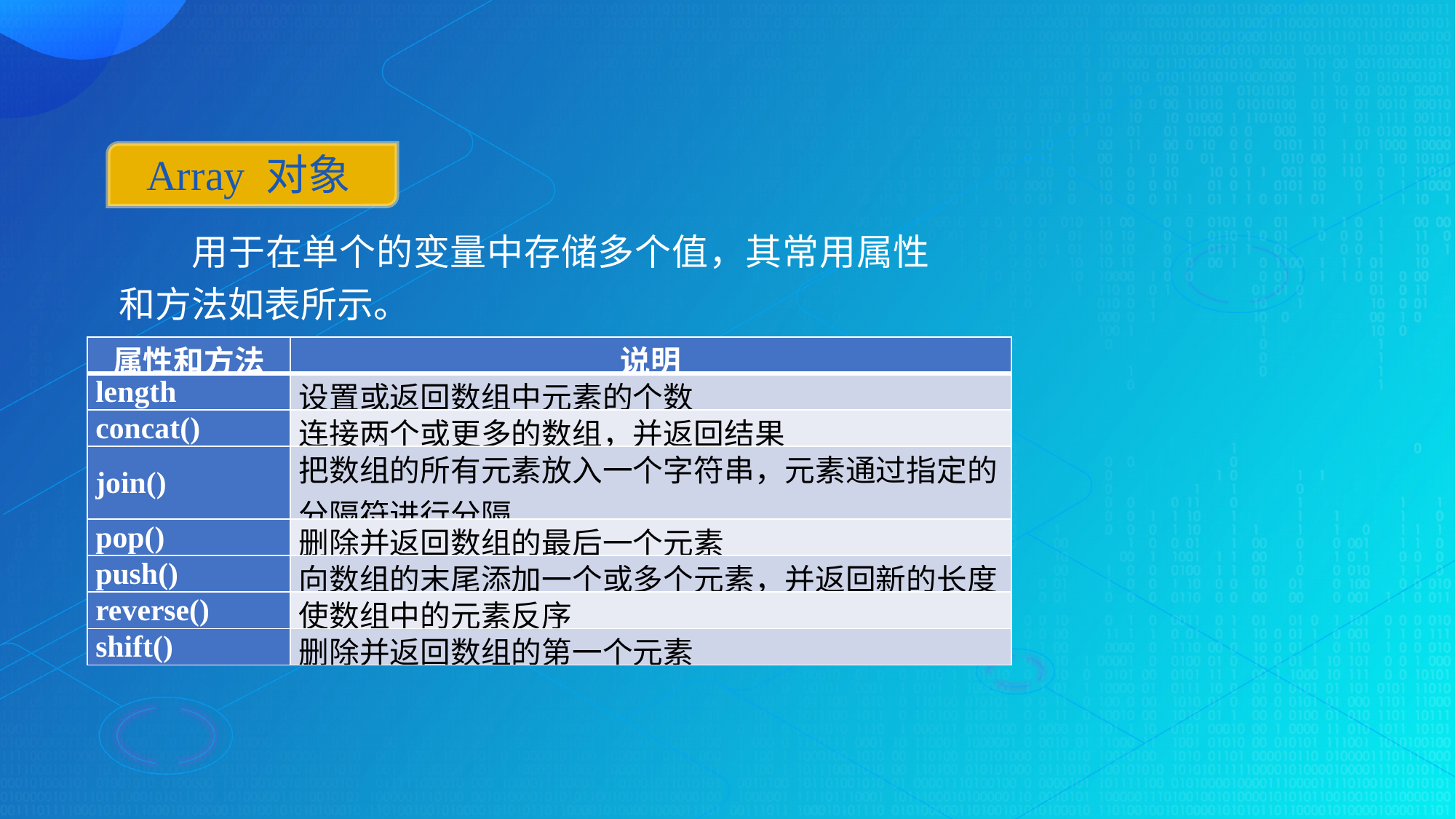

Array 对象

用于在单个的变量中存储多个值，其常用属性和方法如表所示。
| 属性和方法 | 说明 |
| --- | --- |
| length | 设置或返回数组中元素的个数 |
| concat() | 连接两个或更多的数组，并返回结果 |
| join() | 把数组的所有元素放入一个字符串，元素通过指定的分隔符进行分隔 |
| pop() | 删除并返回数组的最后一个元素 |
| push() | 向数组的末尾添加一个或多个元素，并返回新的长度 |
| reverse() | 使数组中的元素反序 |
| shift() | 删除并返回数组的第一个元素 |